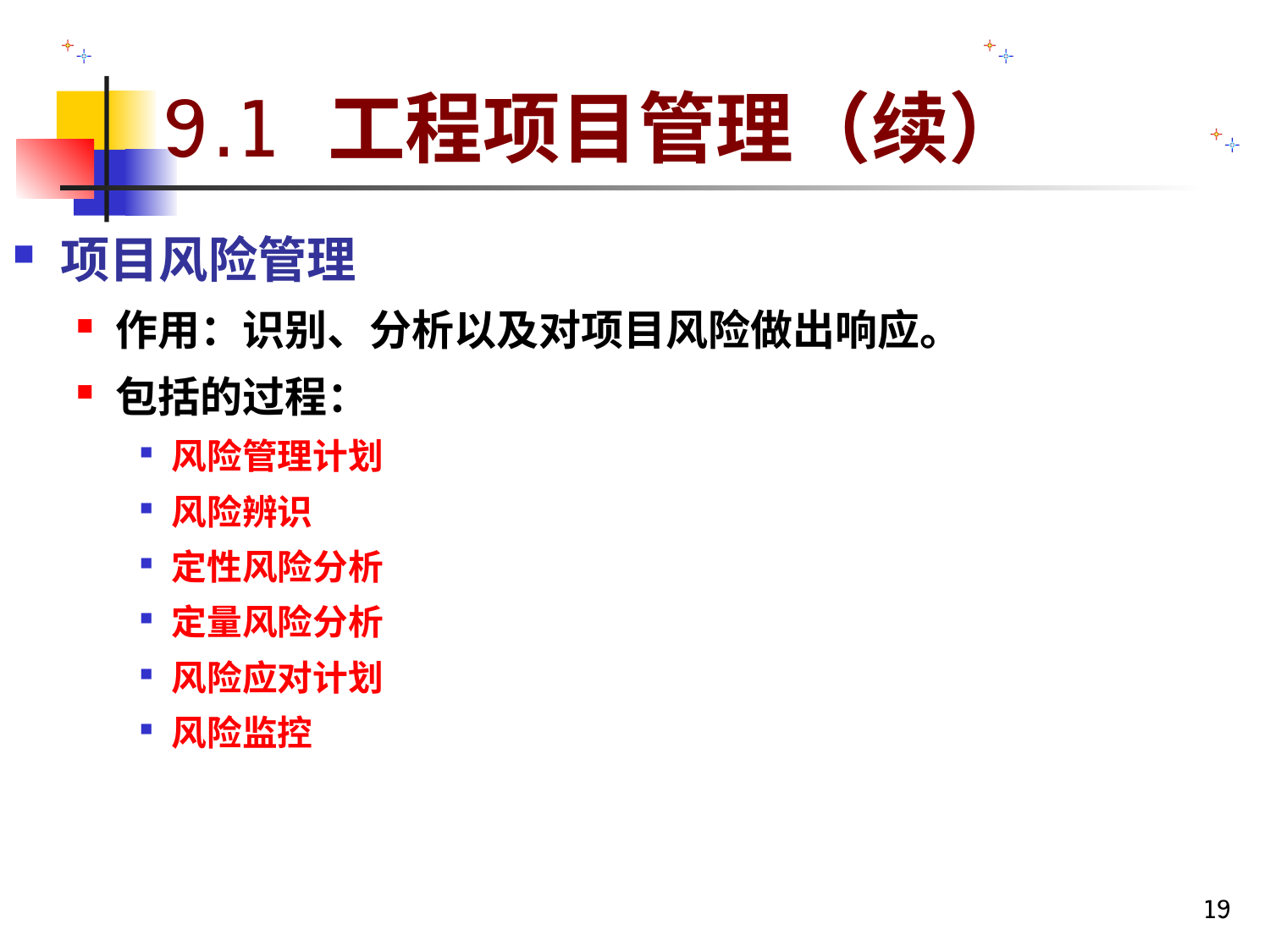

# 9.1 工程项目管理（续）
项目风险管理
作用：识别、分析以及对项目风险做出响应。
包括的过程：
风险管理计划
风险辨识
定性风险分析
定量风险分析
风险应对计划
风险监控
19